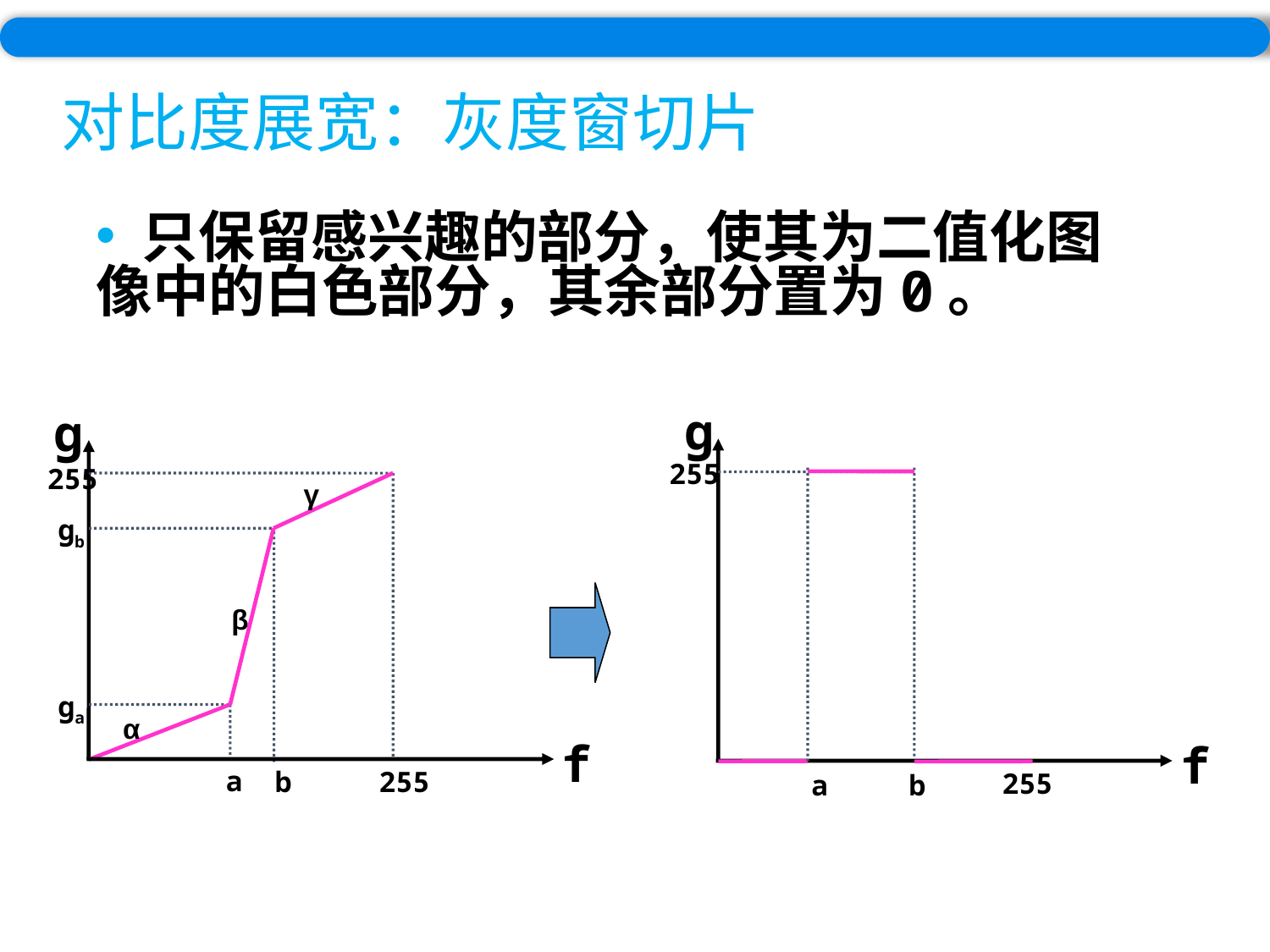

对比度展宽：灰度窗切片

 只保留感兴趣的部分，使其为二值化图像中的白色部分，其余部分置为0。

g

255

f
255

a
b

g

255
γ

gb

β

ga

α

f
a
b
255